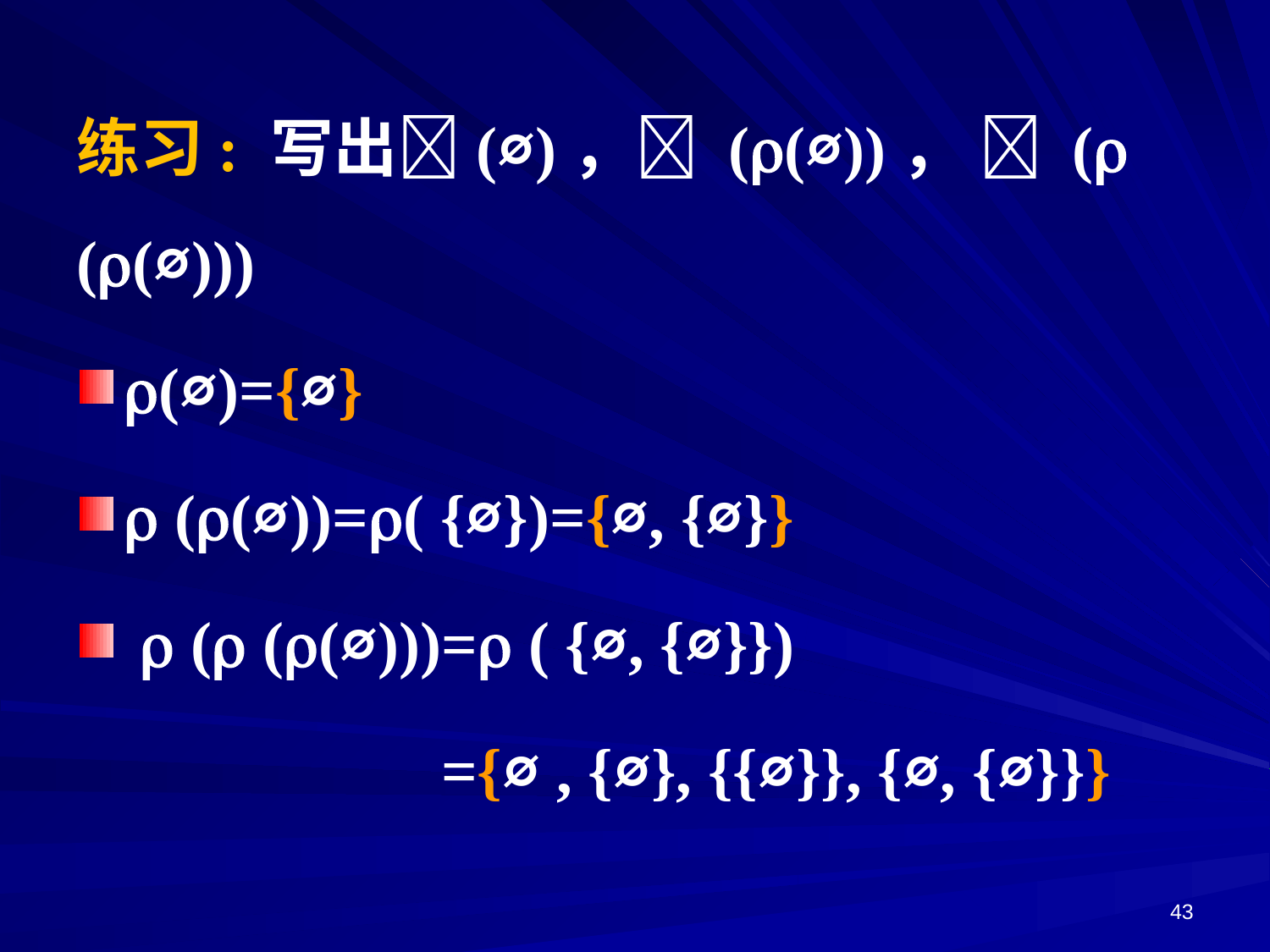

练习: 写出ρ(∅)，ρ (ρ(∅))， ρ (ρ (ρ(∅)))
ρ(∅)={∅}
ρ (ρ(∅))=ρ( {∅})={∅, {∅}}
 ρ (ρ (ρ(∅)))=ρ ( {∅, {∅}})
                       ={∅ , {∅}, {{∅}}, {∅, {∅}}}

43